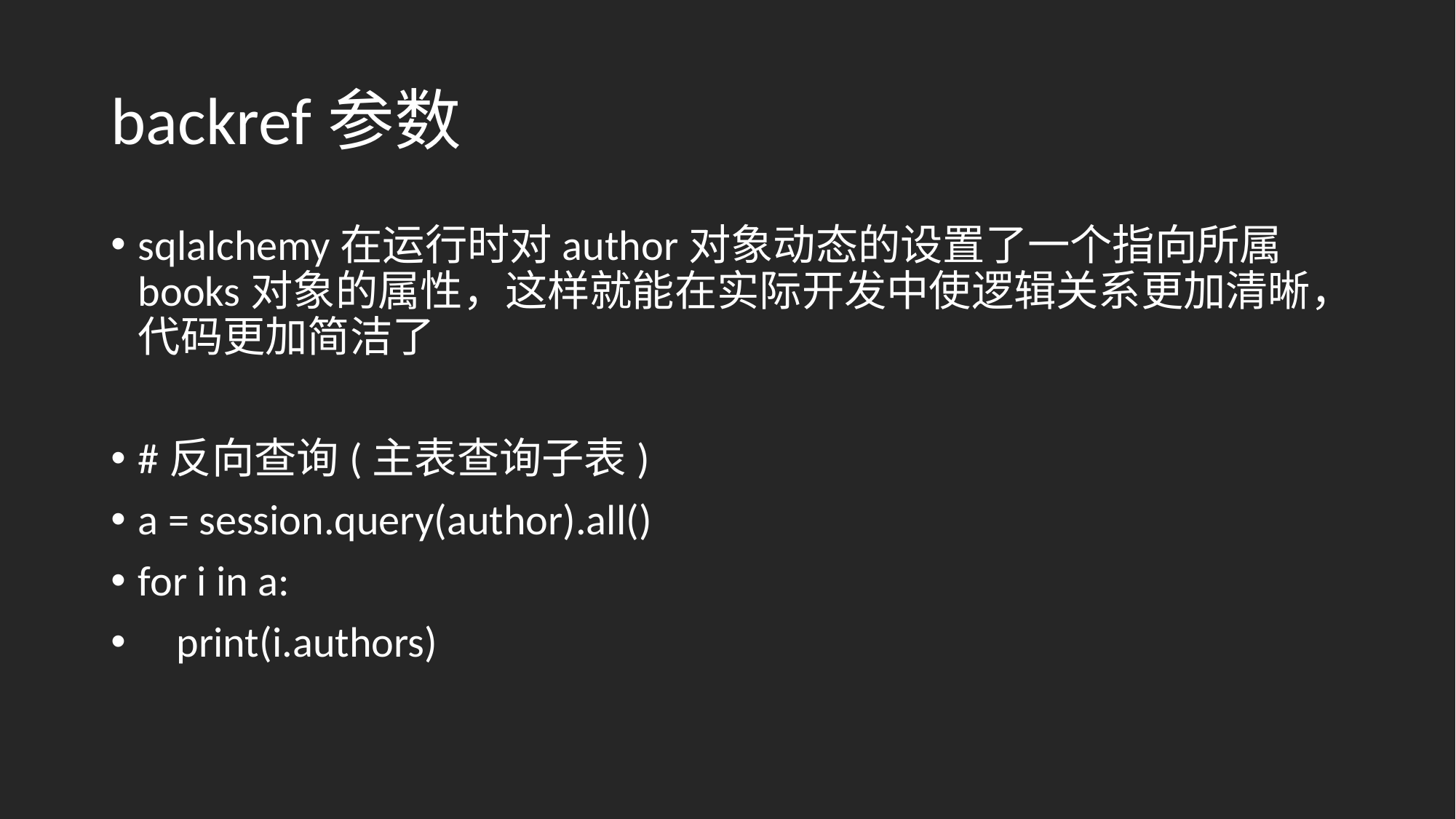

# backref参数
sqlalchemy在运行时对author对象动态的设置了一个指向所属books对象的属性，这样就能在实际开发中使逻辑关系更加清晰，代码更加简洁了

#反向查询(主表查询子表)
a = session.query(author).all()
for i in a:
    print(i.authors)